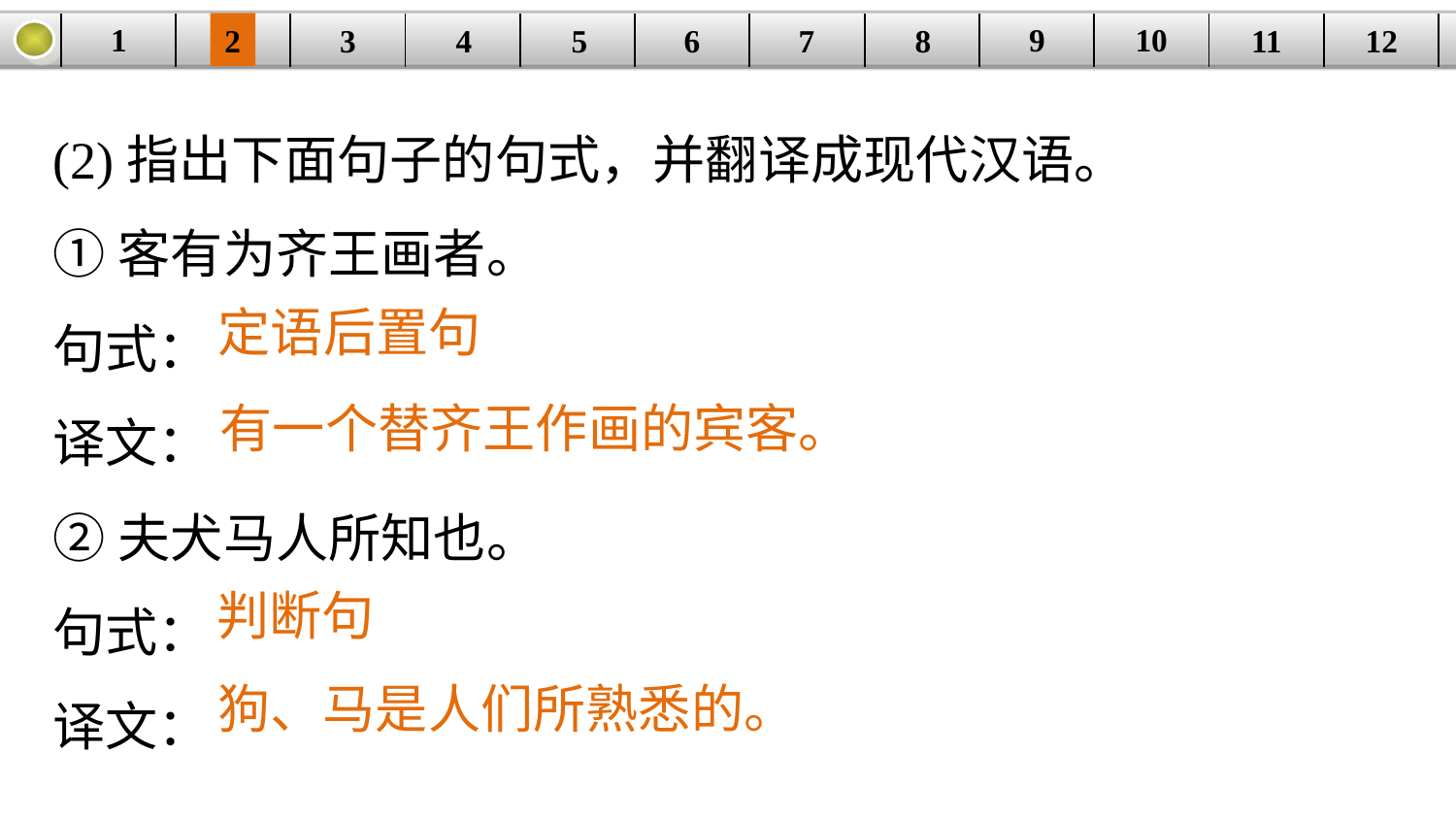

9
10
1
3
4
5
6
8
11
2
12
|  |  |  |  |  |  |  |  |  |  |  |  |
| --- | --- | --- | --- | --- | --- | --- | --- | --- | --- | --- | --- |
7

(2)指出下面句子的句式，并翻译成现代汉语。
①客有为齐王画者。
句式：
译文：
②夫犬马人所知也。
句式：
译文：
定语后置句
有一个替齐王作画的宾客。
判断句
狗、马是人们所熟悉的。